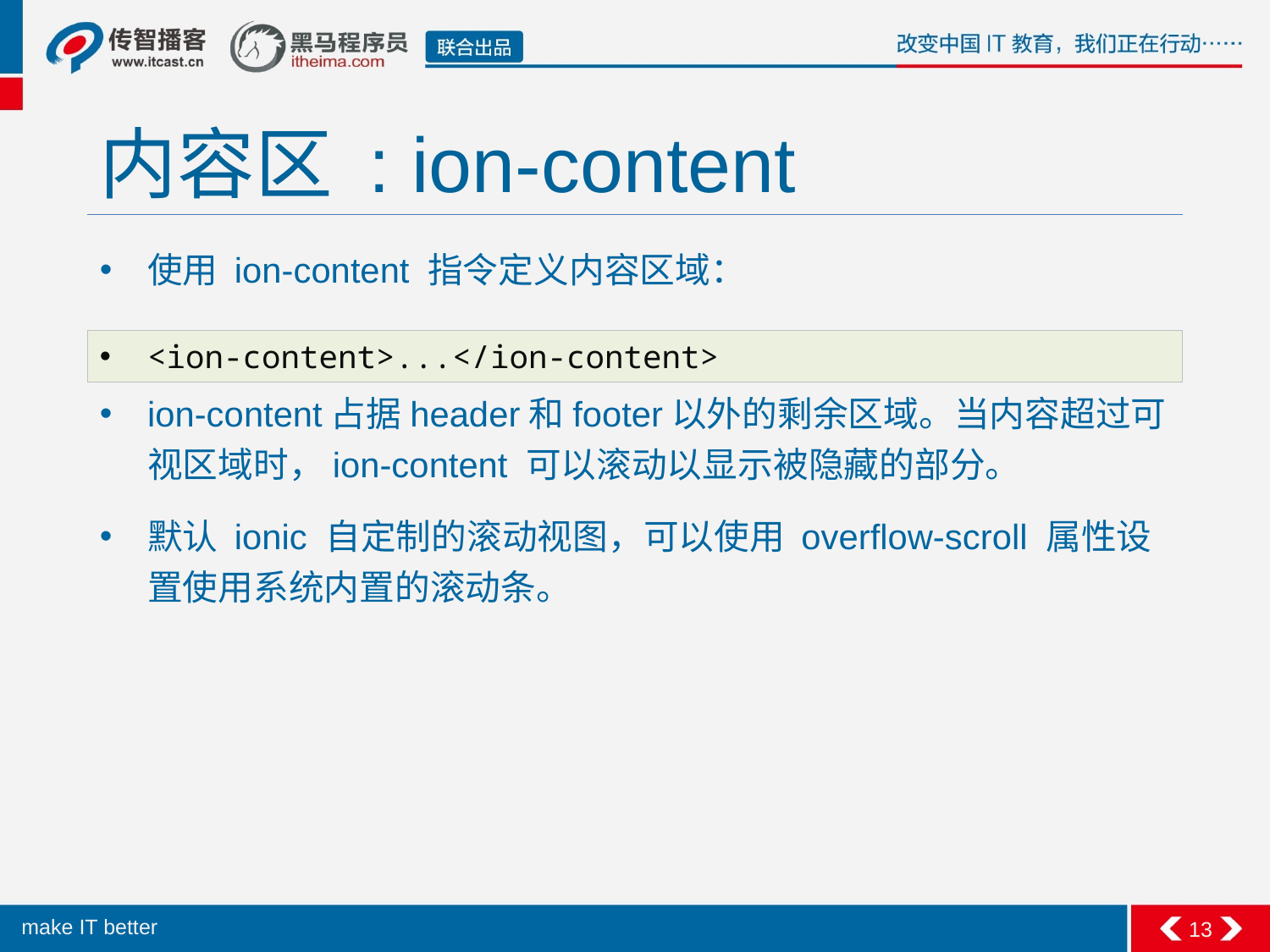

# 内容区 : ion-content
使用 ion-content 指令定义内容区域：

ion-content占据header和footer以外的剩余区域。当内容超过可视区域时，ion-content 可以滚动以显示被隐藏的部分。
默认 ionic 自定制的滚动视图，可以使用 overflow-scroll 属性设置使用系统内置的滚动条。
<ion-content>...</ion-content>
13

make IT better